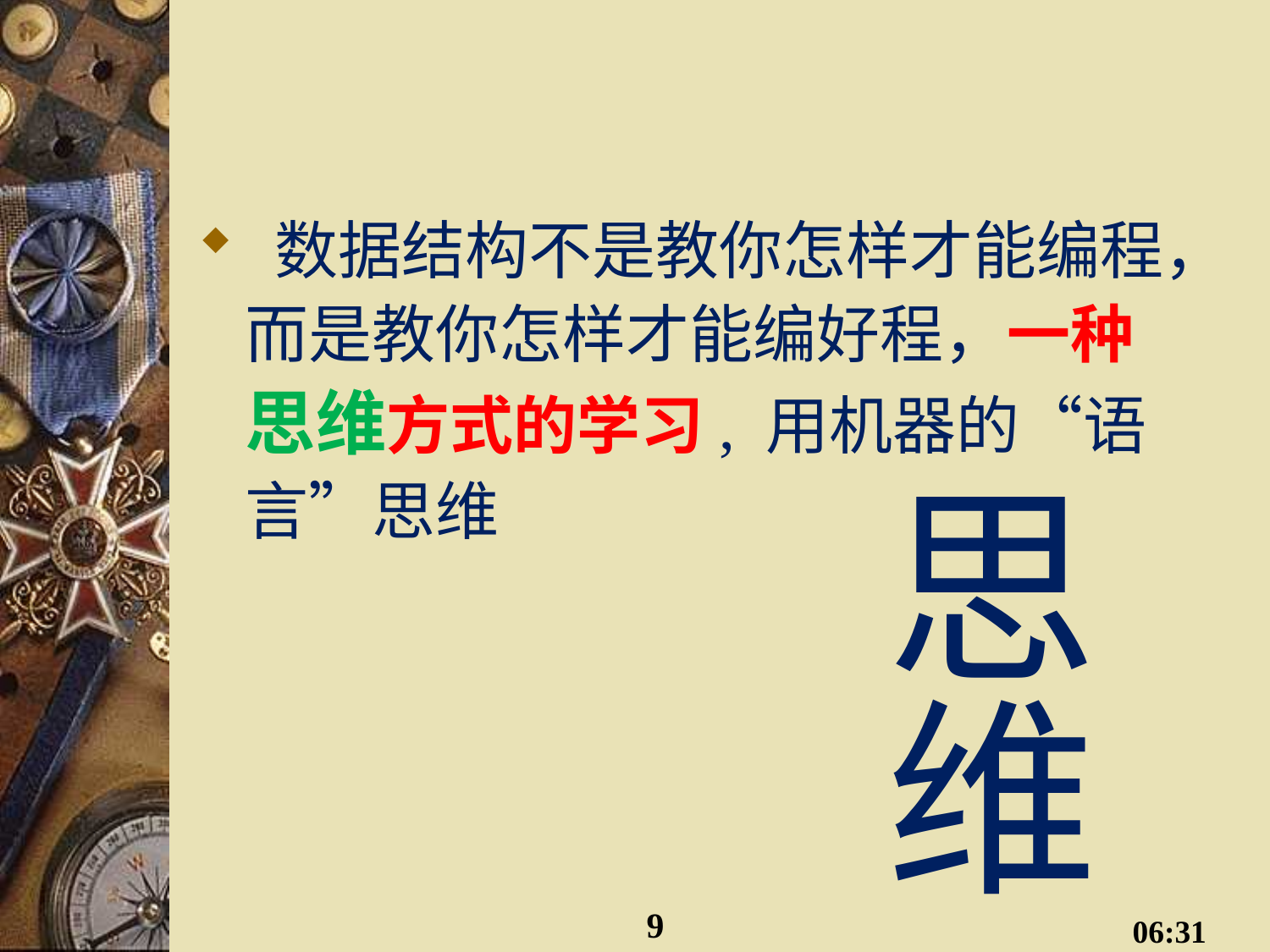

#
 数据结构不是教你怎样才能编程，而是教你怎样才能编好程，一种   思维方式的学习, 用机器的“语言”思维。
思
维